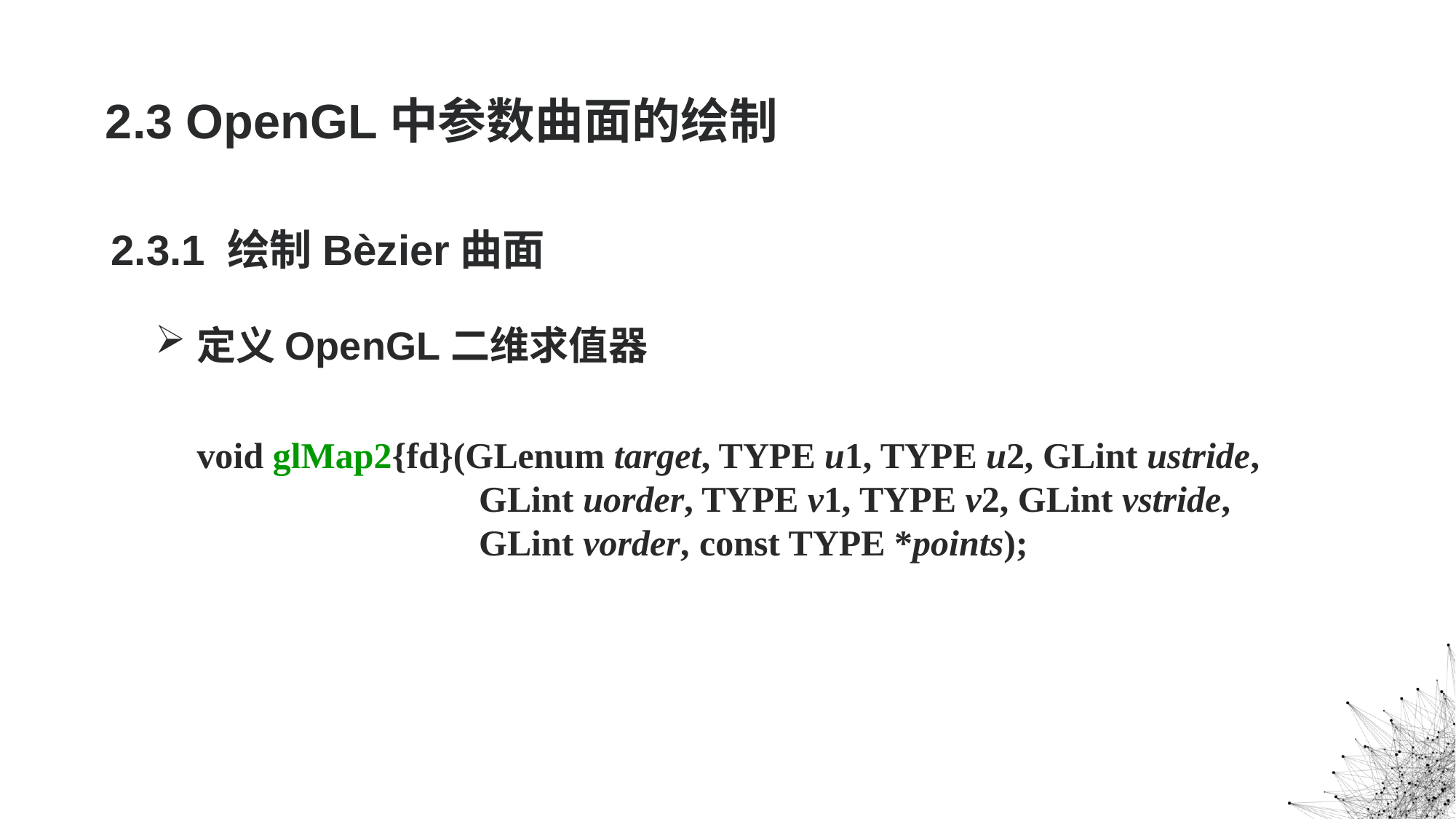

# 2.3 OpenGL中参数曲面的绘制
2.3.1 绘制Bèzier曲面
定义OpenGL二维求值器

void glMap2{fd}(GLenum target, TYPE u1, TYPE u2, GLint ustride,
                               GLint uorder, TYPE v1, TYPE v2, GLint vstride,
                               GLint vorder, const TYPE *points);